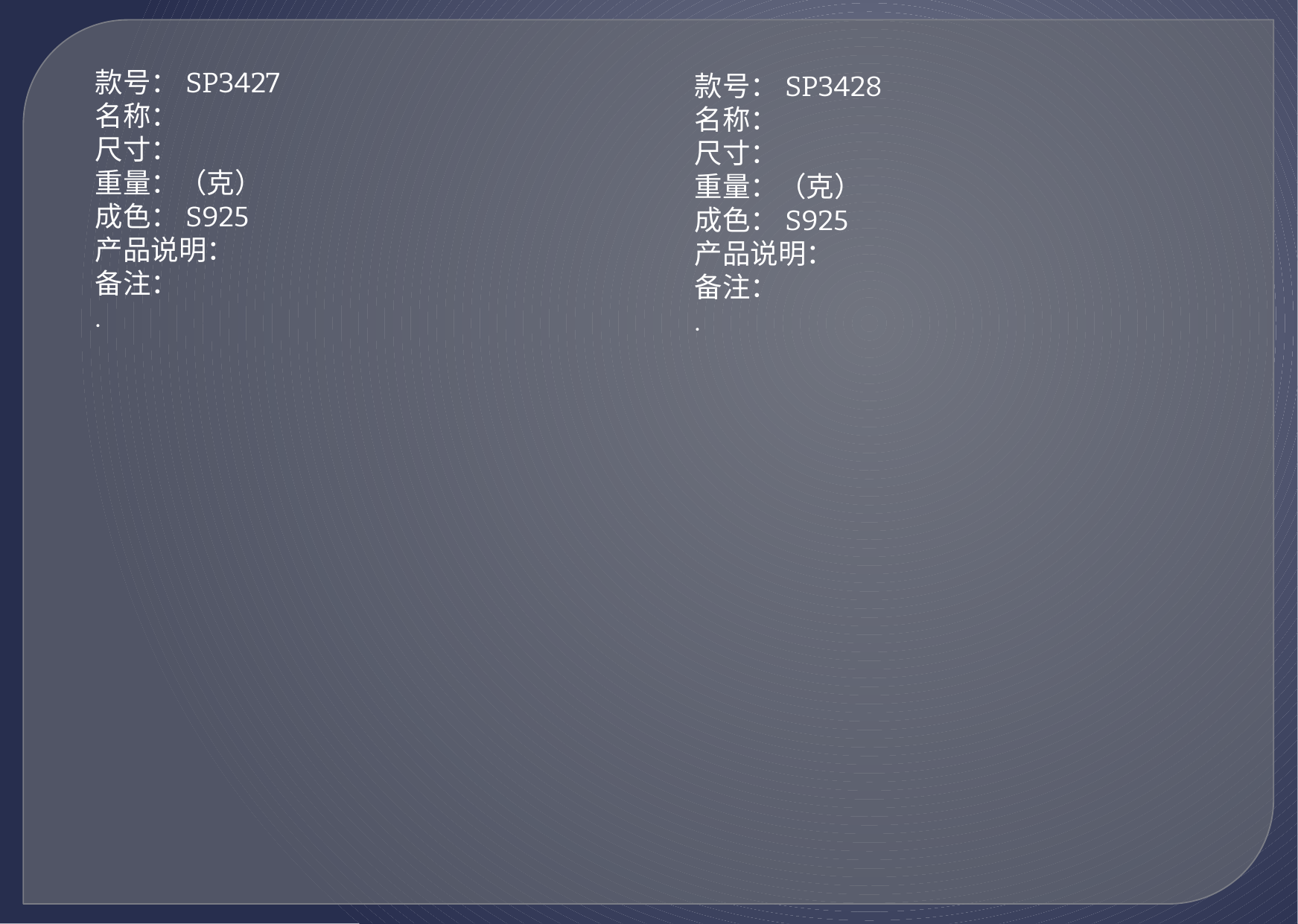

款号：SP3427
名称：
尺寸：
重量：（克）
成色：S925
产品说明：
备注：
.
款号：SP3428
名称：
尺寸：
重量：（克）
成色：S925
产品说明：
备注：
.